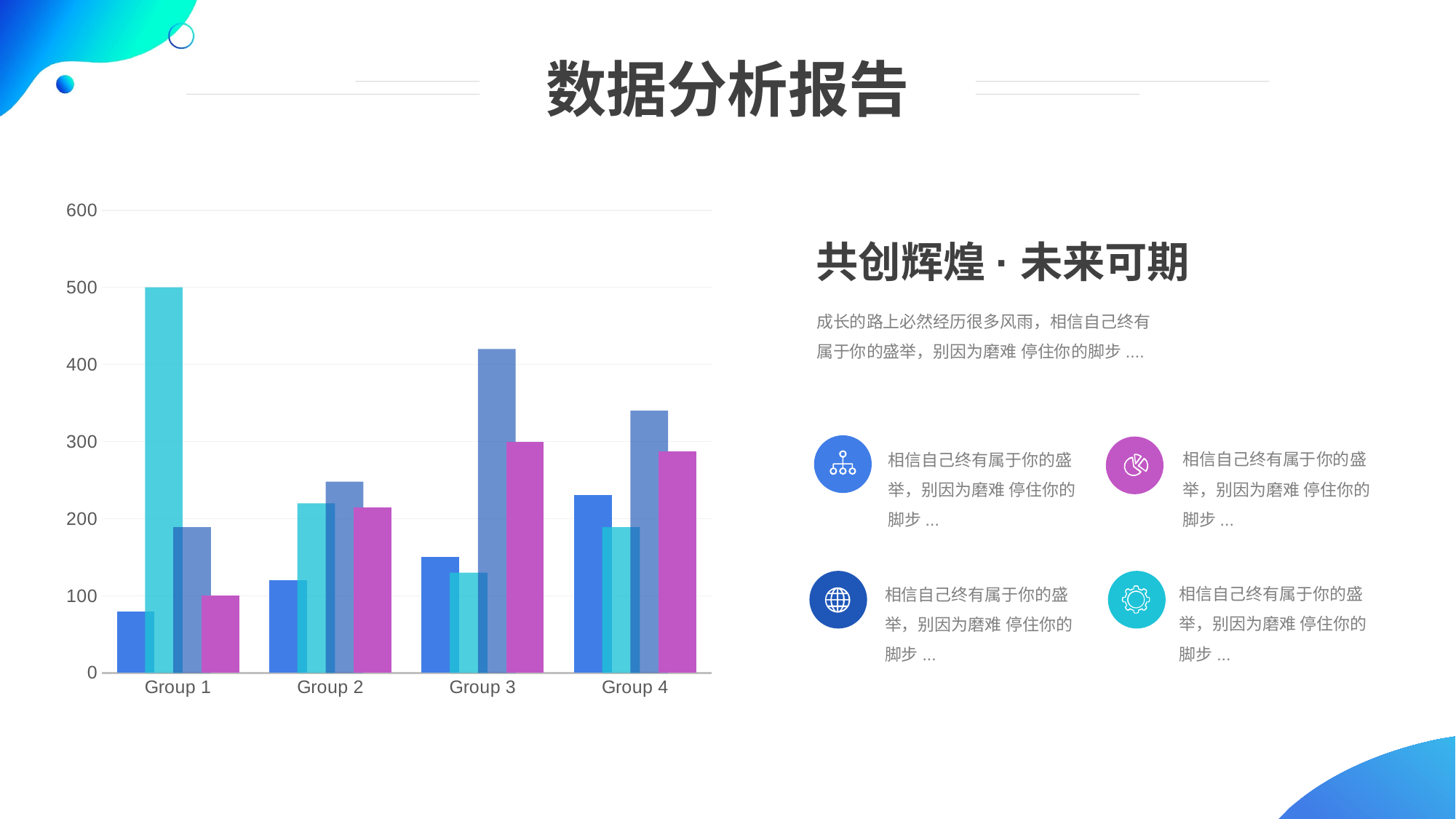

数据分析报告

### Chart

| Category | Data 1 | Data 2 |  Data 3 | Data 4 |
|---|---|---|---|---|
| Group 1 | 80.0 | 500.0 | 189.0 | 100.0 |
| Group 2 | 120.0 | 220.0 | 248.0 | 215.0 |
| Group 3 | 150.0 | 130.0 | 420.0 | 300.0 |
| Group 4 | 231.0 | 189.0 | 340.0 | 287.0 |
共创辉煌·未来可期
成长的路上必然经历很多风雨，相信自己终有属于你的盛举，别因为磨难 停住你的脚步....
相信自己终有属于你的盛举，别因为磨难 停住你的脚步...
相信自己终有属于你的盛举，别因为磨难 停住你的脚步...

相信自己终有属于你的盛举，别因为磨难 停住你的脚步...
相信自己终有属于你的盛举，别因为磨难 停住你的脚步...